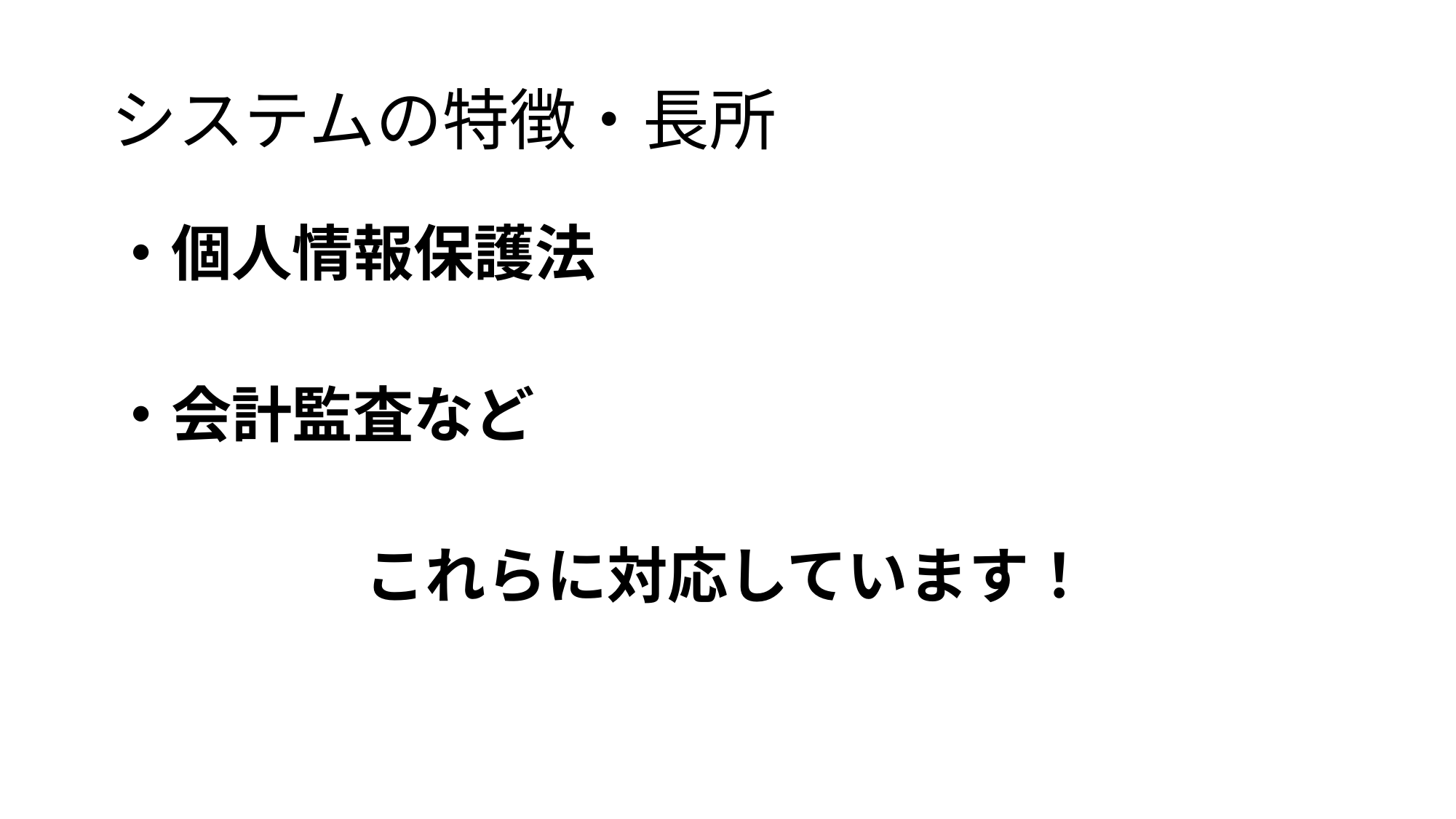

# システムの特徴・長所
・個人情報保護法

・会計監査など

これらに対応しています！